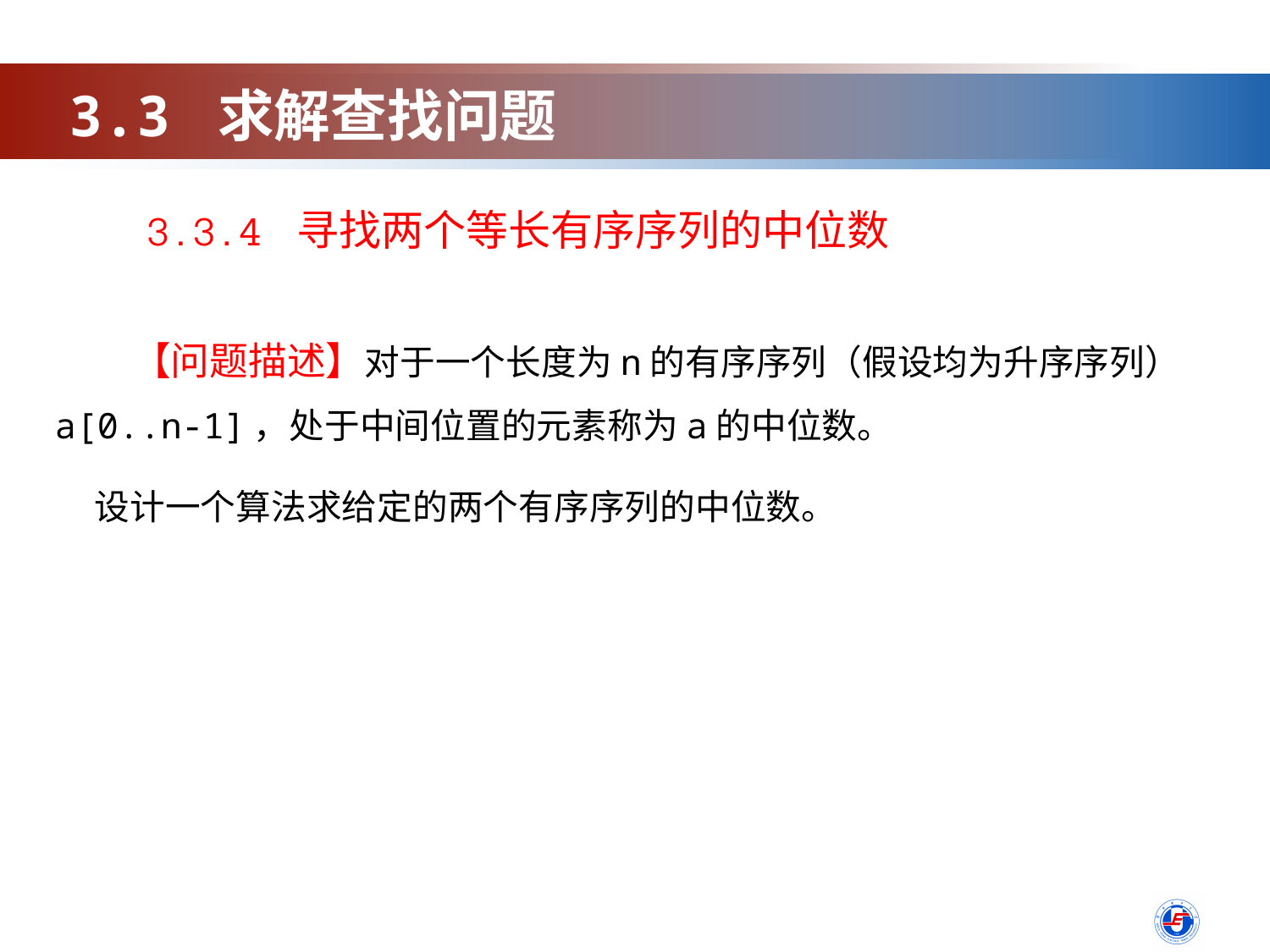

3.3 求解查找问题
3.3.4 寻找两个等长有序序列的中位数
　　【问题描述】对于一个长度为n的有序序列（假设均为升序序列）a[0..n-1]，处于中间位置的元素称为a的中位数。
    设计一个算法求给定的两个有序序列的中位数。